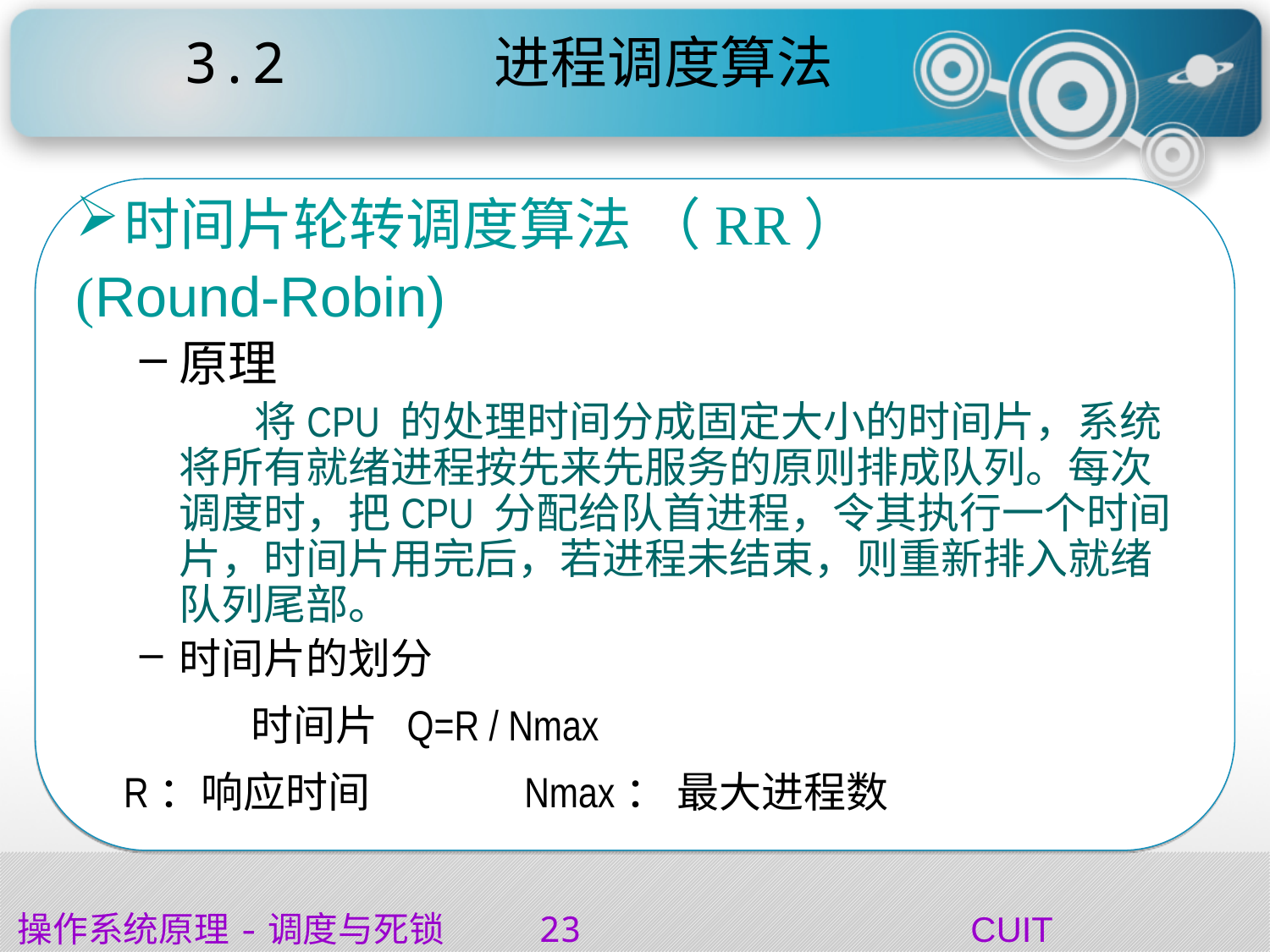

# 3.2	     进程调度算法
时间片轮转调度算法 （RR）
(Round-Robin)
原理
           将CPU 的处理时间分成固定大小的时间片，系统将所有就绪进程按先来先服务的原则排成队列。每次调度时，把CPU 分配给队首进程，令其执行一个时间片，时间片用完后，若进程未结束，则重新排入就绪队列尾部。
时间片的划分
		时间片  Q=R / Nmax
	R：响应时间 	 Nmax： 最大进程数